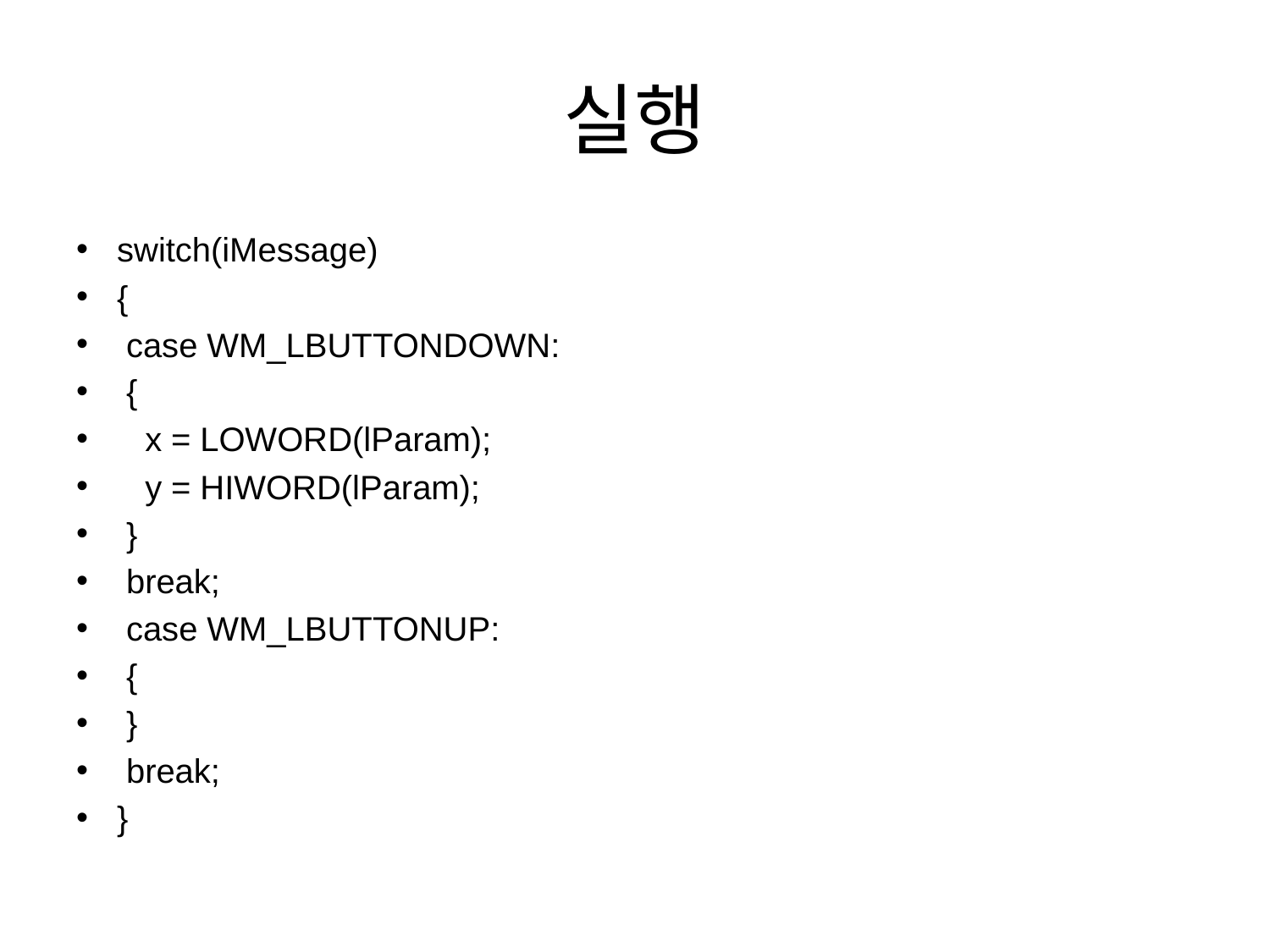

# 실행
switch(iMessage)
{
 case WM_LBUTTONDOWN:
 {
   x = LOWORD(lParam);
   y = HIWORD(lParam);
 }
 break;
 case WM_LBUTTONUP:
 {
 }
 break;
}